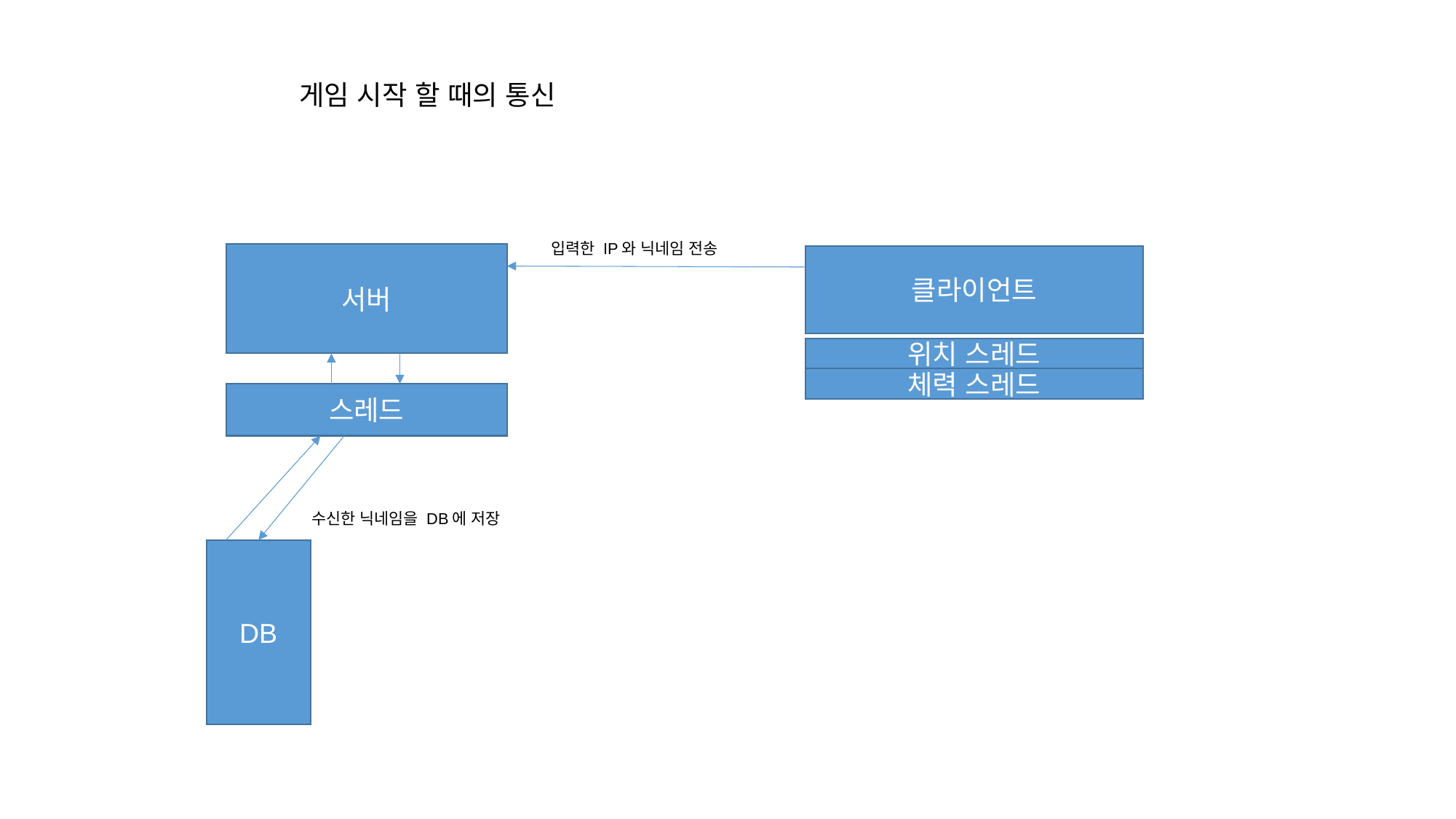

게임 시작 할 때의 통신
입력한 IP와 닉네임 전송
서버
클라이언트
위치 스레드
체력 스레드
스레드
수신한 닉네임을 DB에 저장
DB